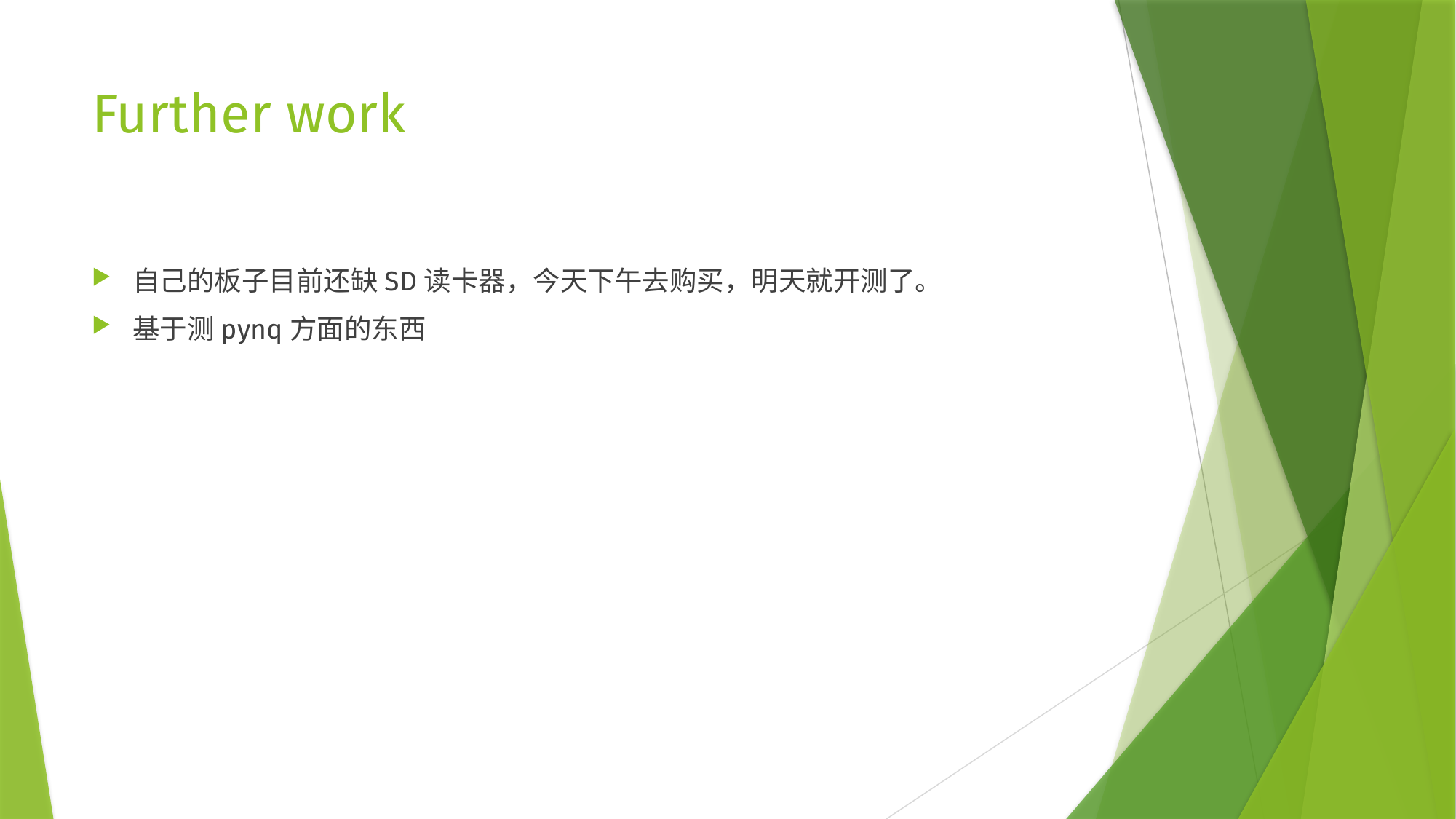

# Further work
自己的板子目前还缺SD读卡器，今天下午去购买，明天就开测了。
基于测pynq方面的东西